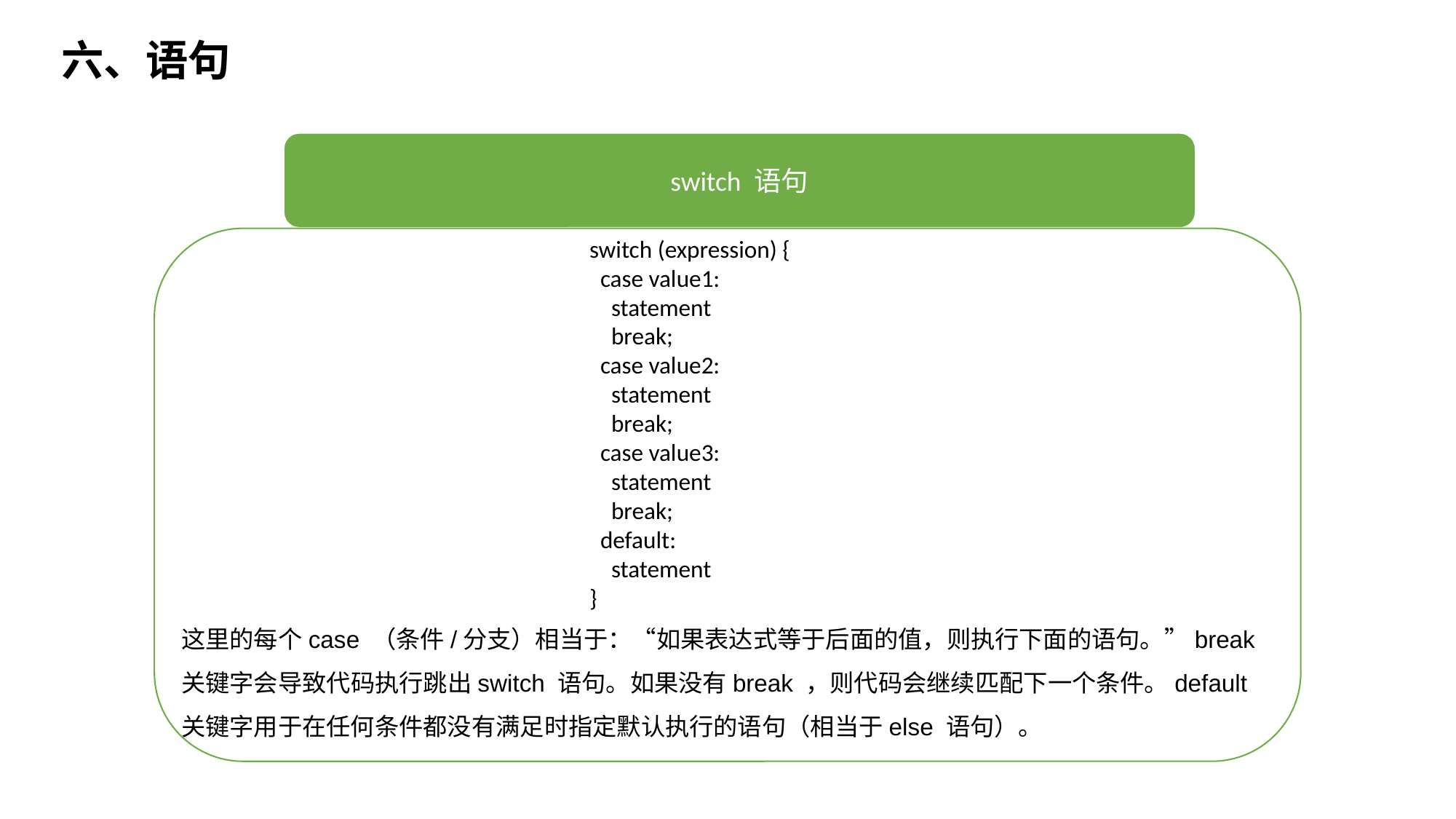

六、语句
switch 语句

switch (expression) {
  case value1:
    statement
    break;
  case value2:
    statement
    break;
  case value3:
    statement
    break;
  default:
    statement
}
这里的每个case （条件/分支）相当于：“如果表达式等于后面的值，则执行下面的语句。”break 关键字会导致代码执行跳出switch 语句。如果没有break ，则代码会继续匹配下一个条件。default 关键字用于在任何条件都没有满足时指定默认执行的语句（相当于else 语句）。